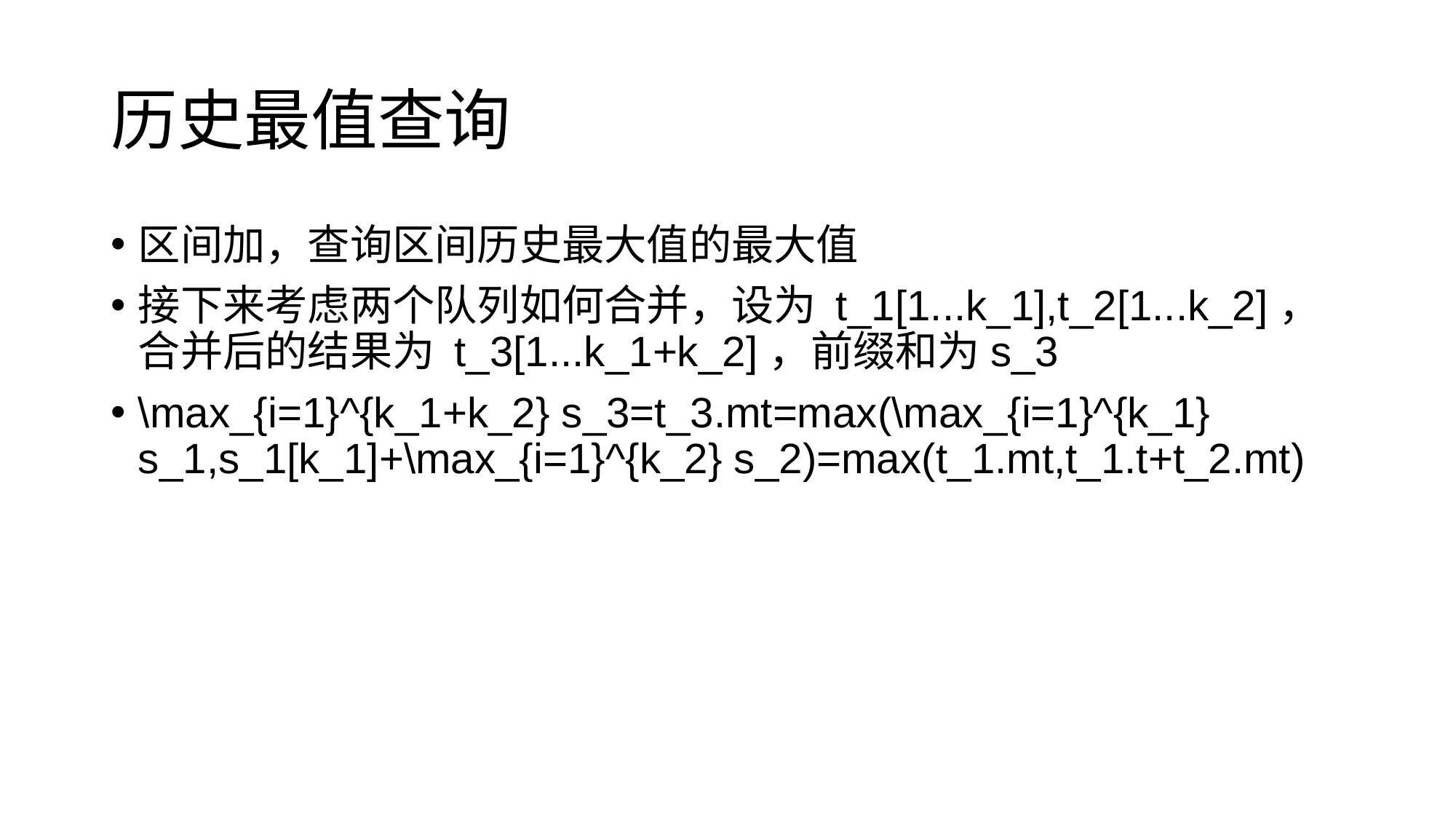

# 历史最值查询
区间加，查询区间历史最大值的最大值
接下来考虑两个队列如何合并，设为 t_1[1...k_1],t_2[1...k_2]​，合并后的结果为 t_3[1...k_1+k_2]，前缀和为s_3
\max_{i=1}^{k_1+k_2} s_3=t_3.mt=max(\max_{i=1}^{k_1} s_1,s_1[k_1]+\max_{i=1}^{k_2} s_2)=max(t_1.mt,t_1.t+t_2.mt)